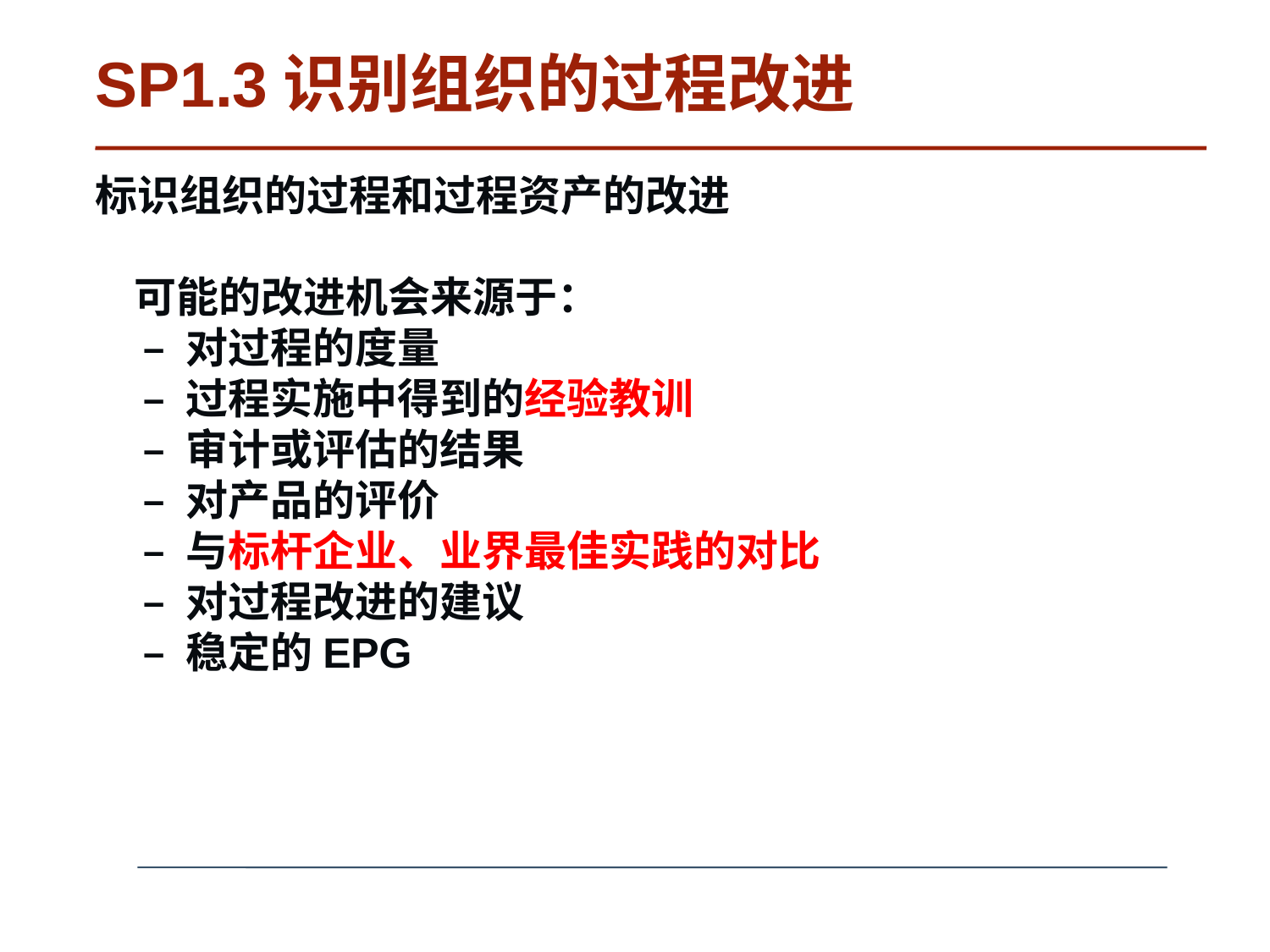

# SP1.3识别组织的过程改进
标识组织的过程和过程资产的改进

   可能的改进机会来源于：
     – 对过程的度量
     – 过程实施中得到的经验教训
     – 审计或评估的结果
     – 对产品的评价
     – 与标杆企业、业界最佳实践的对比
     – 对过程改进的建议
     – 稳定的EPG